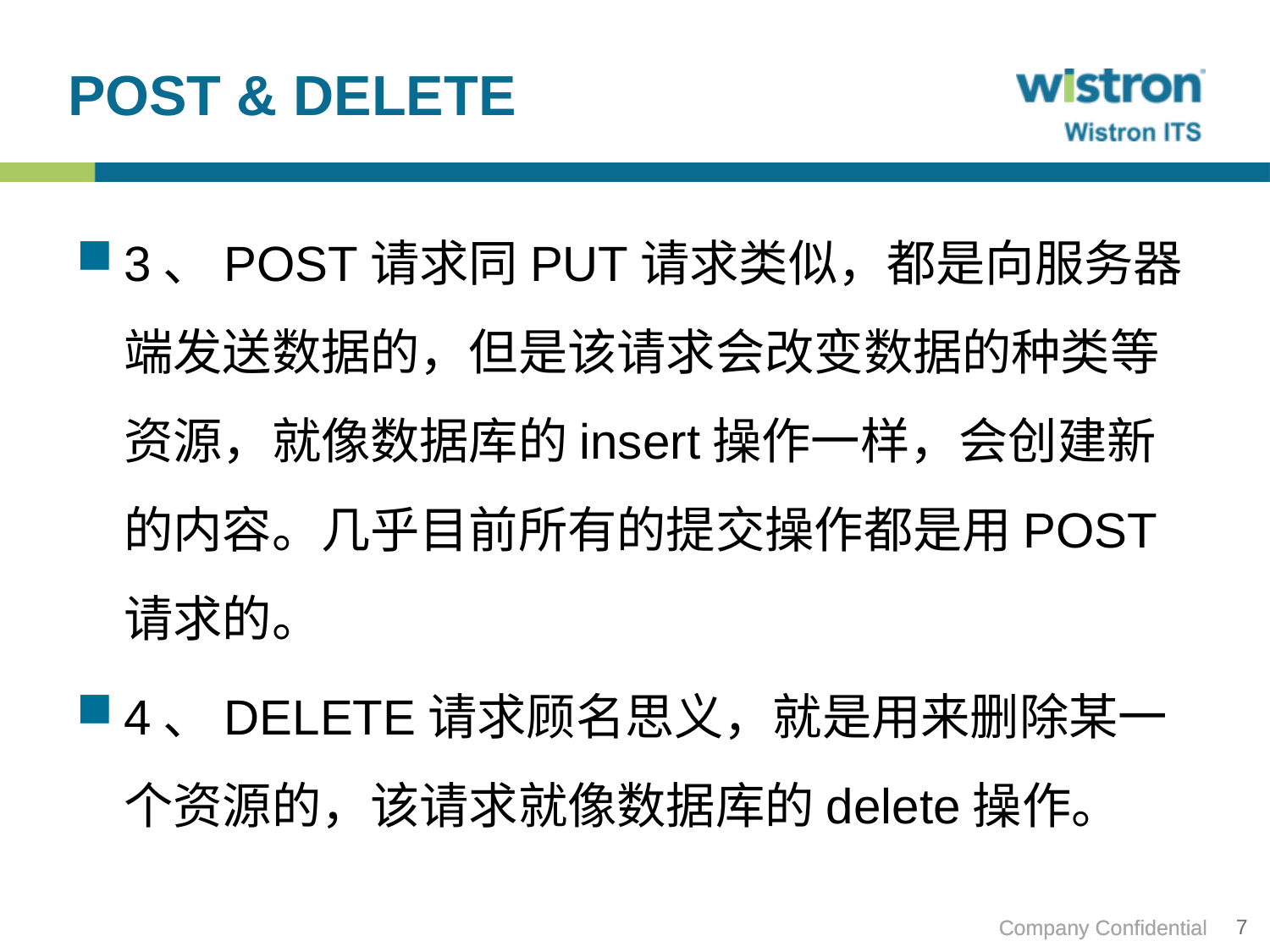

# POST & DELETE
3、POST请求同PUT请求类似，都是向服务器端发送数据的，但是该请求会改变数据的种类等资源，就像数据库的insert操作一样，会创建新的内容。几乎目前所有的提交操作都是用POST请求的。
4、DELETE请求顾名思义，就是用来删除某一个资源的，该请求就像数据库的delete操作。

7